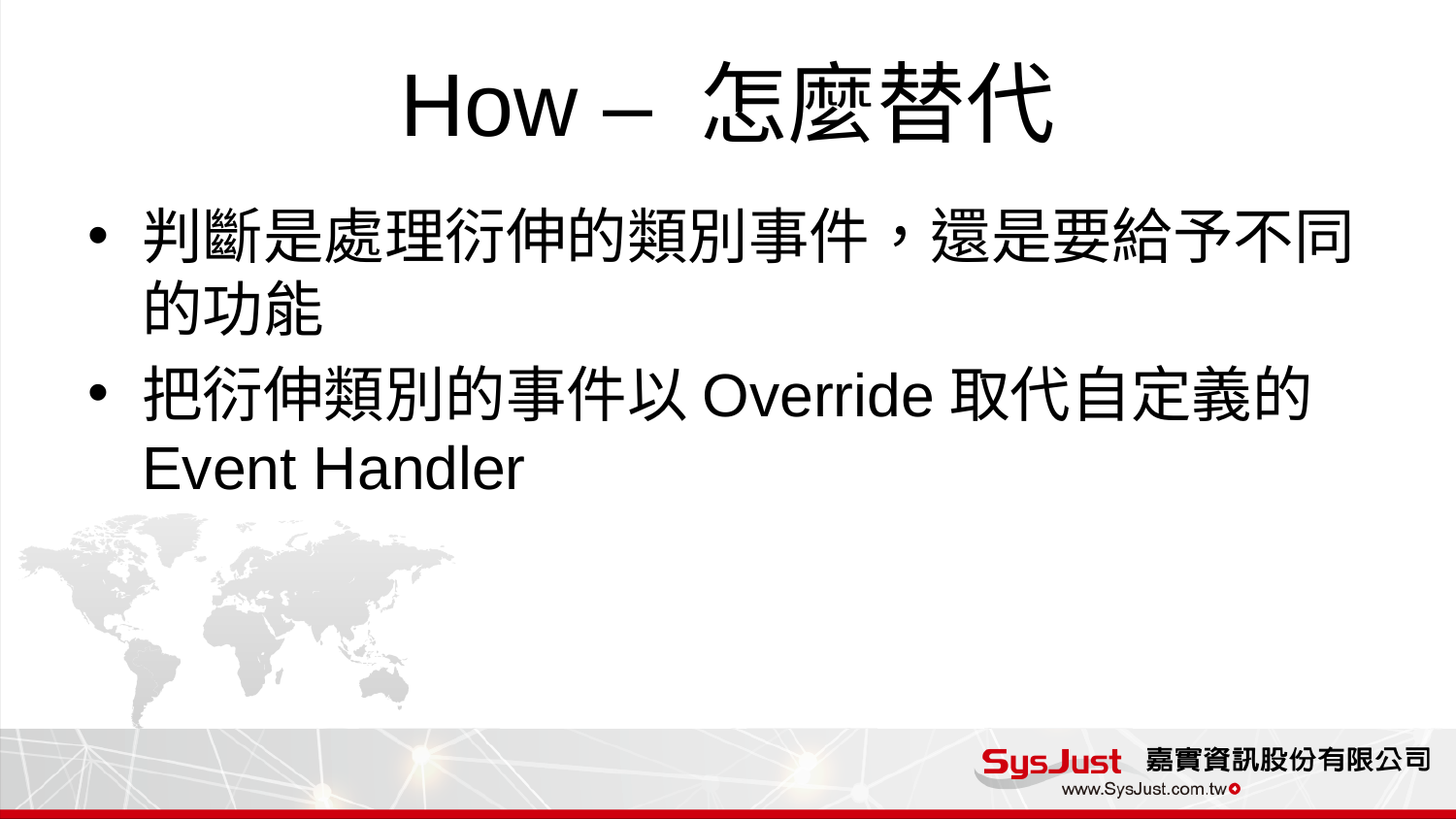

# How – 怎麼替代
判斷是處理衍伸的類別事件，還是要給予不同的功能
把衍伸類別的事件以Override取代自定義的Event Handler